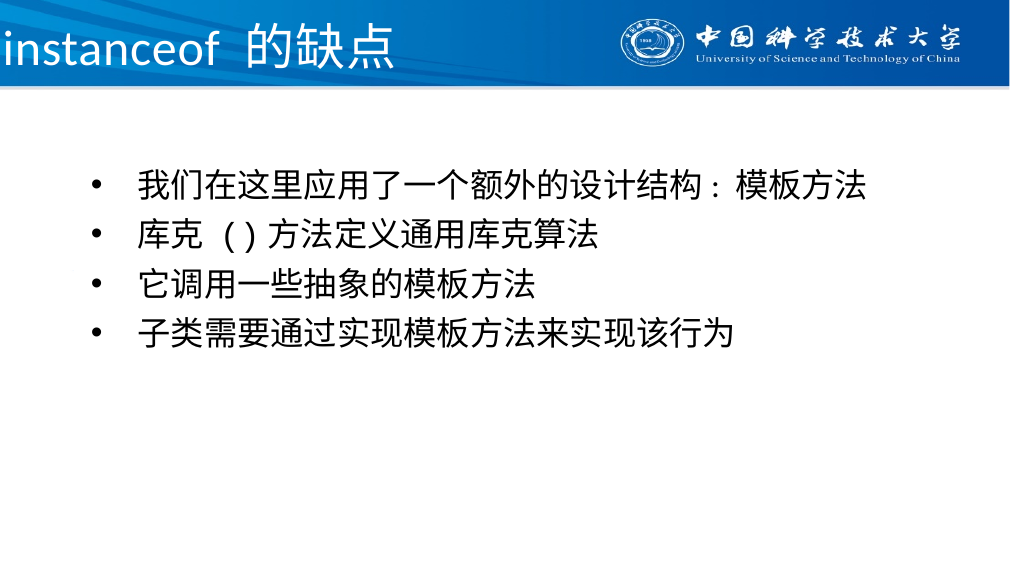

# instanceof 的缺点
我们在这里应用了一个额外的设计结构: 模板方法
库克 ()方法定义通用库克算法
它调用一些抽象的模板方法
子类需要通过实现模板方法来实现该行为